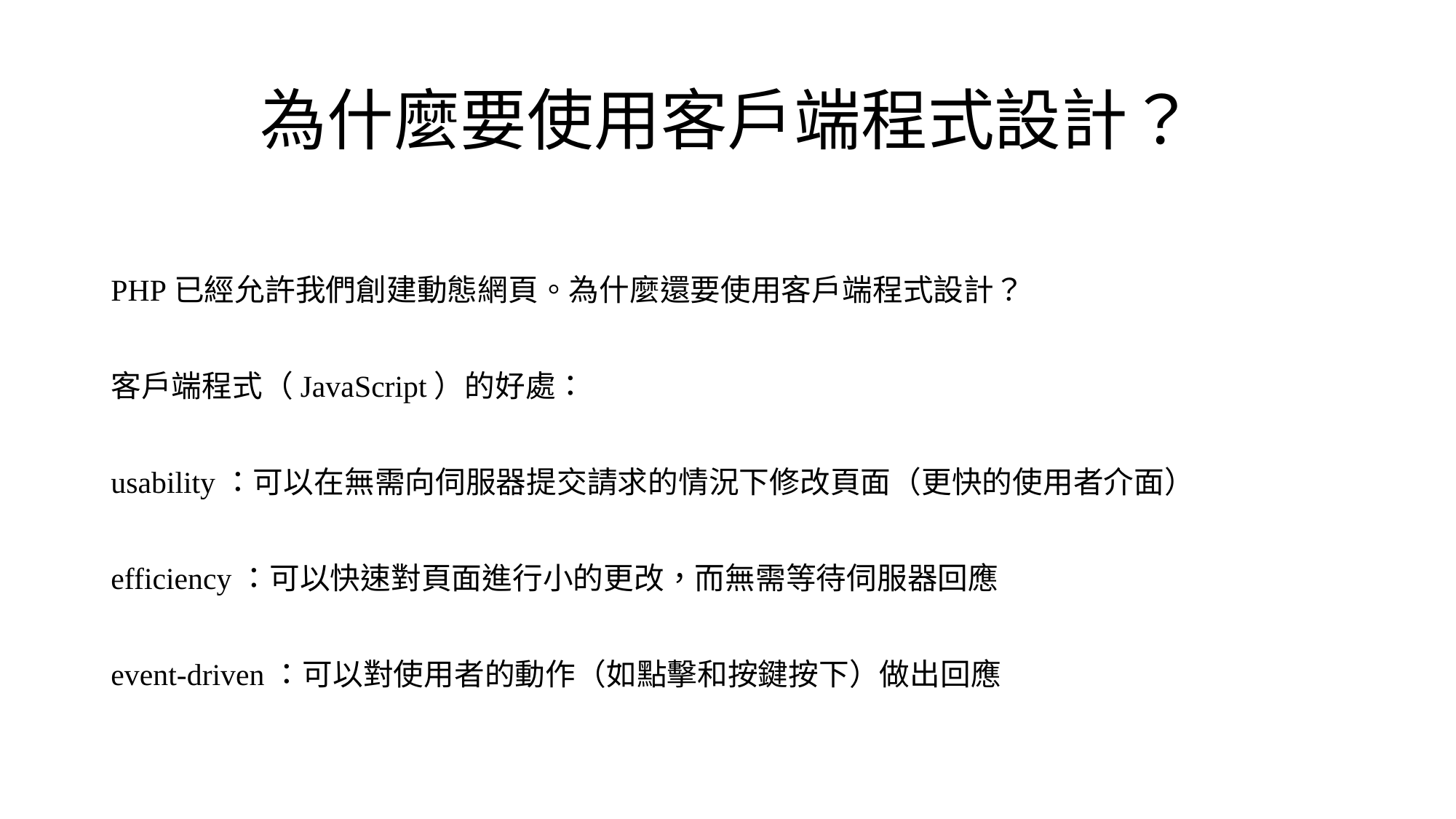

# 為什麼要使用客戶端程式設計？

PHP已經允許我們創建動態網頁。為什麼還要使用客戶端程式設計？

客戶端程式（JavaScript）的好處：

usability：可以在無需向伺服器提交請求的情況下修改頁面（更快的使用者介面）

efficiency：可以快速對頁面進行小的更改，而無需等待伺服器回應

event-driven：可以對使用者的動作（如點擊和按鍵按下）做出回應